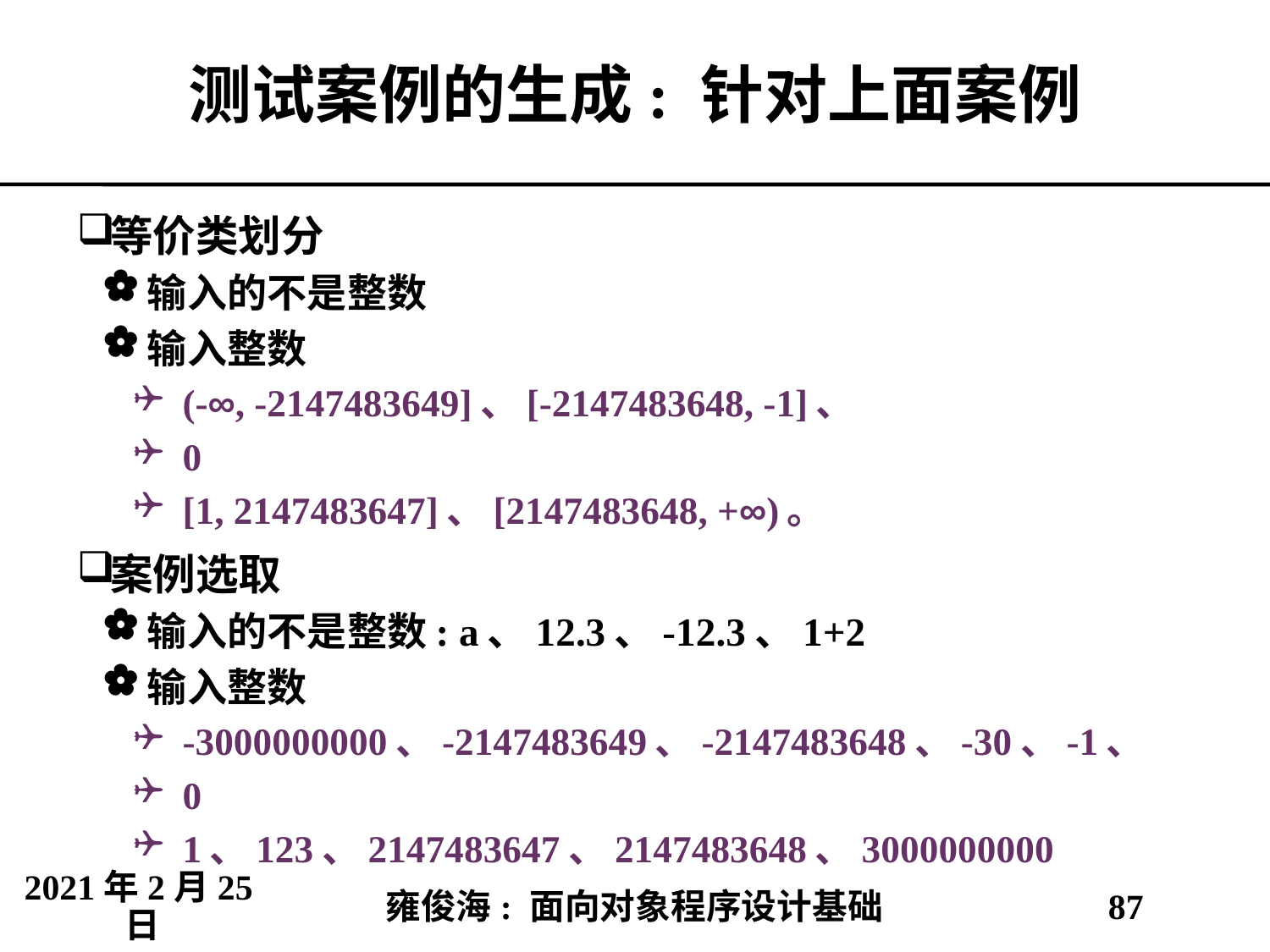

# 测试案例的生成: 针对上面案例

等价类划分
输入的不是整数
输入整数
(-∞, -2147483649]、[-2147483648, -1]、
0
[1, 2147483647]、[2147483648, +∞)。
案例选取
输入的不是整数: a、12.3、-12.3、1+2
输入整数
-3000000000、-2147483649、-2147483648、-30、-1、
0
1、123、2147483647、2147483648、3000000000
2021年2月25日
雍俊海: 面向对象程序设计基础
87